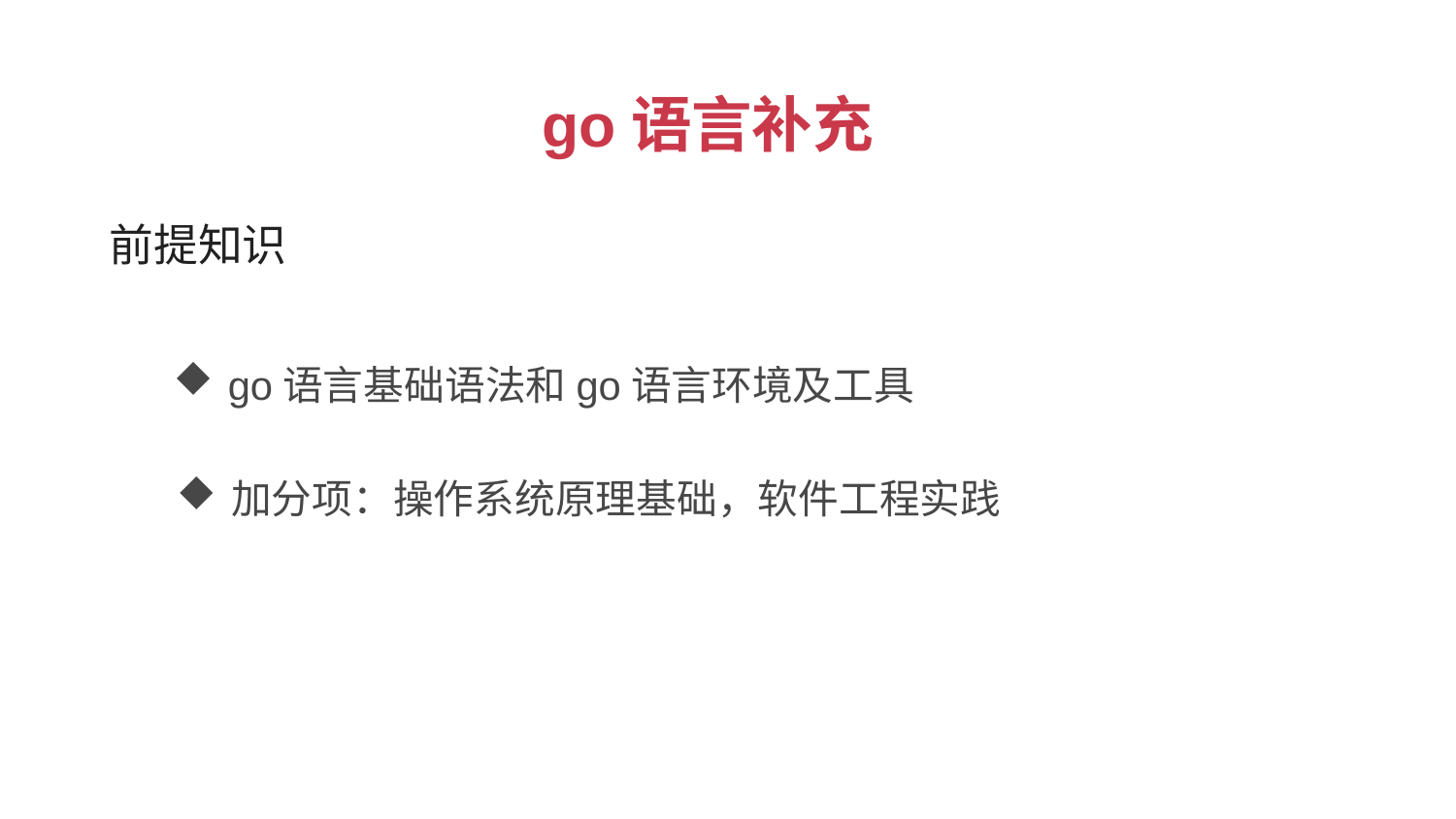

go语言补充
 前提知识
go语言基础语法和go语言环境及工具
加分项：操作系统原理基础，软件工程实践